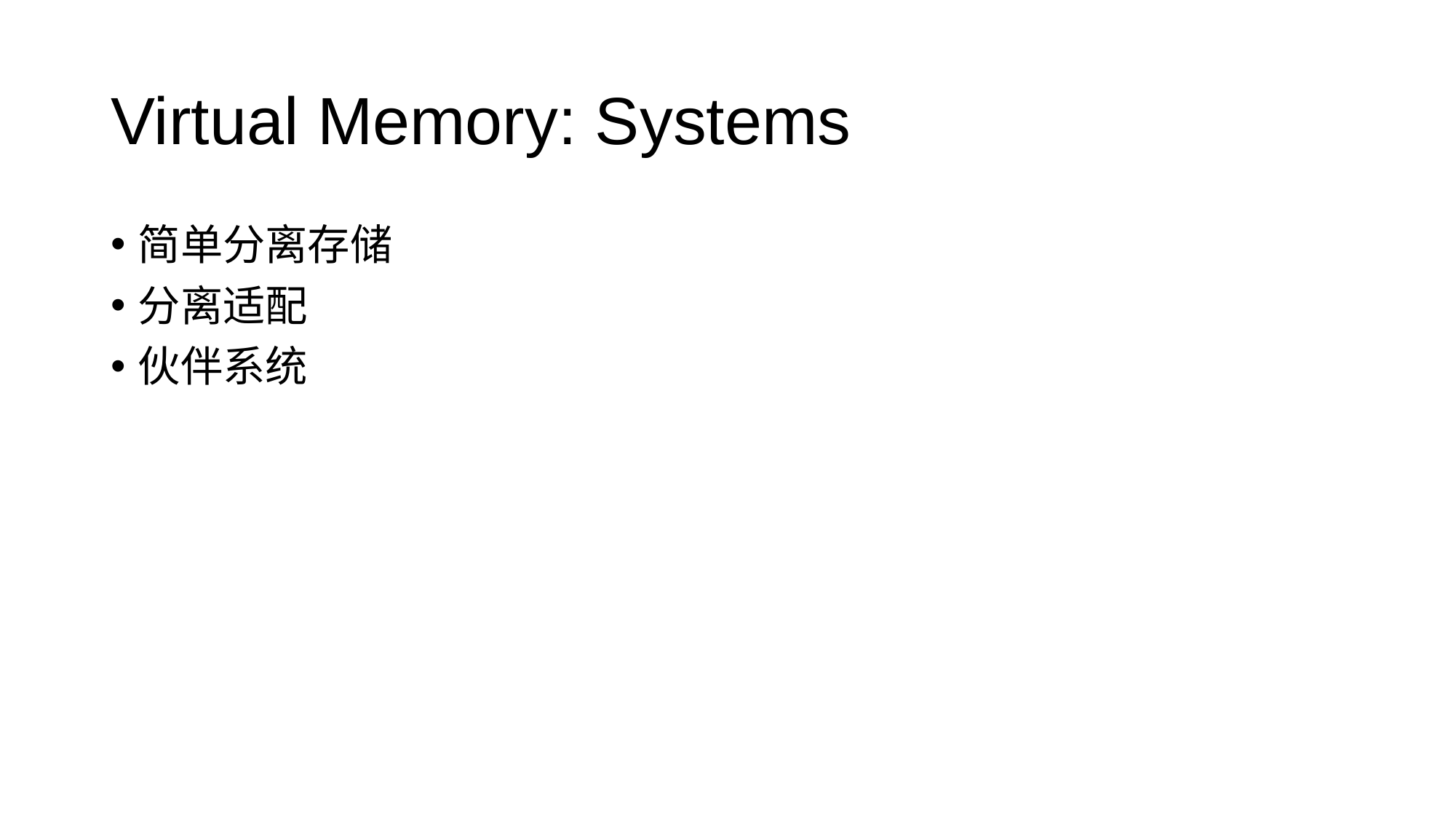

# Virtual Memory: Systems
简单分离存储
分离适配
伙伴系统